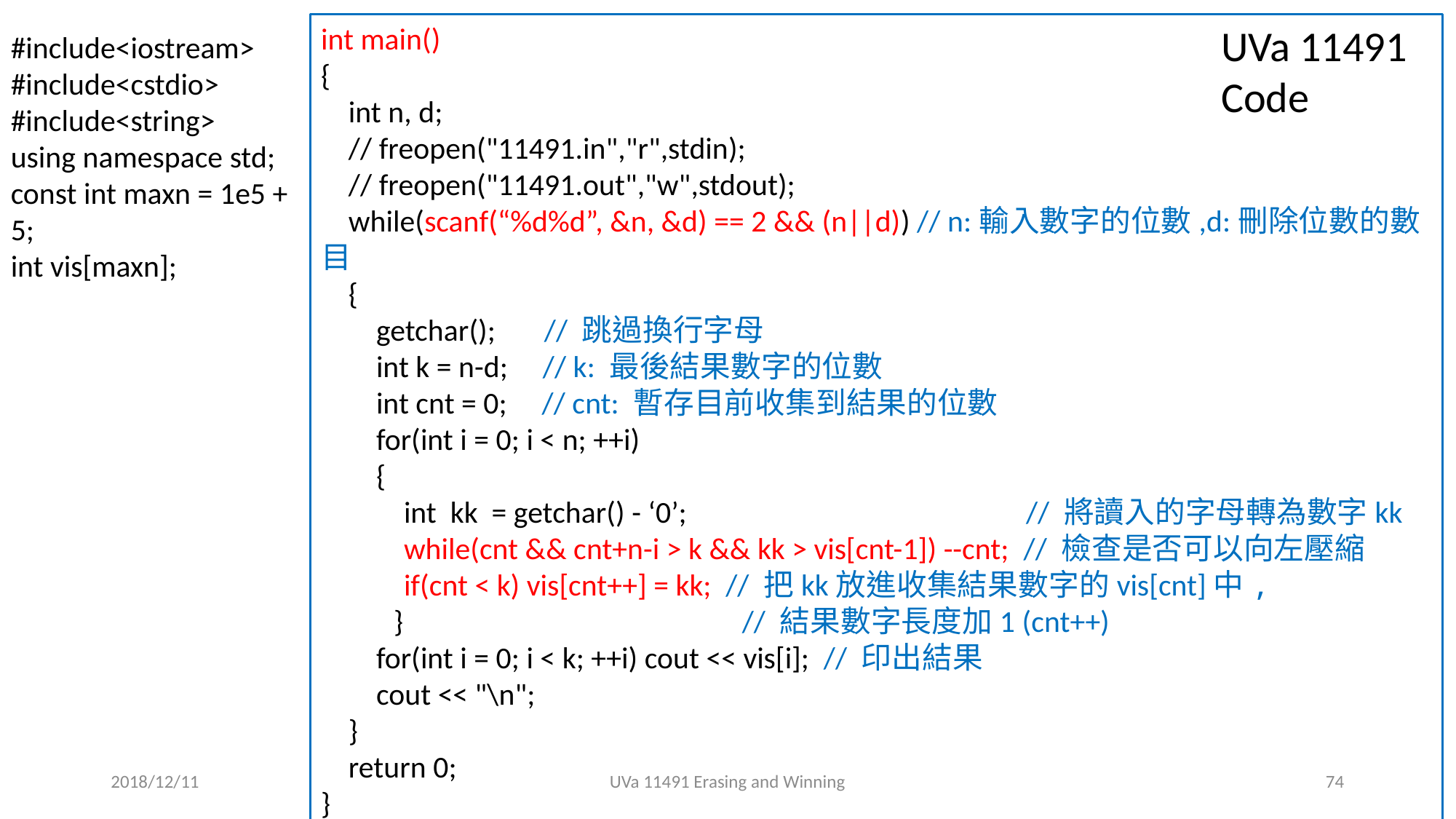

int main()
{
    int n, d;
    // freopen("11491.in","r",stdin);
    // freopen("11491.out","w",stdout);
    while(scanf(“%d%d”, &n, &d) == 2 && (n||d)) // n:輸入數字的位數,d:刪除位數的數目
    {
        getchar();       // 跳過換行字母
        int k = n-d;     // k: 最後結果數字的位數
        int cnt = 0;     // cnt: 暫存目前收集到結果的位數
        for(int i = 0; i < n; ++i)
        {
            int  kk  = getchar() - ‘0’;                                                 // 將讀入的字母轉為數字kk
            while(cnt && cnt+n-i > k && kk > vis[cnt-1]) --cnt;  // 檢查是否可以向左壓縮
            if(cnt < k) vis[cnt++] = kk;  // 把kk放進收集結果數字的vis[cnt]中,
    }                                                 // 結果數字長度加1 (cnt++)
        for(int i = 0; i < k; ++i) cout << vis[i];  // 印出結果
        cout << "\n";
    }
    return 0;
}
UVa 11491 Code
#include<iostream>
#include<cstdio>
#include<string>
using namespace std;
const int maxn = 1e5 + 5;
int vis[maxn];
2018/12/11
UVa 11491 Erasing and Winning
74